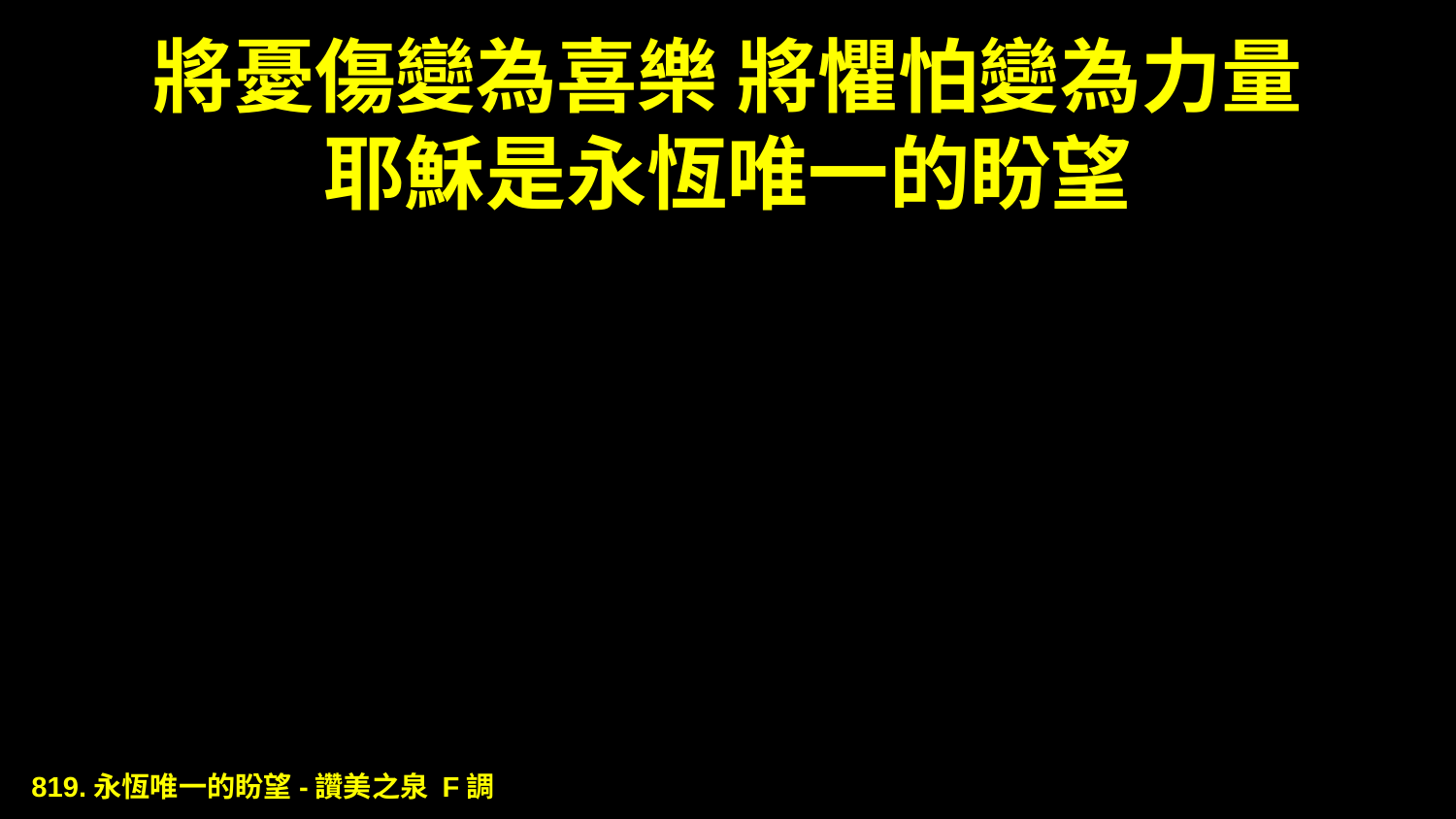

# 將憂傷變為喜樂 將懼怕變為力量 耶穌是永恆唯一的盼望
819.永恆唯一的盼望-讚美之泉 F調